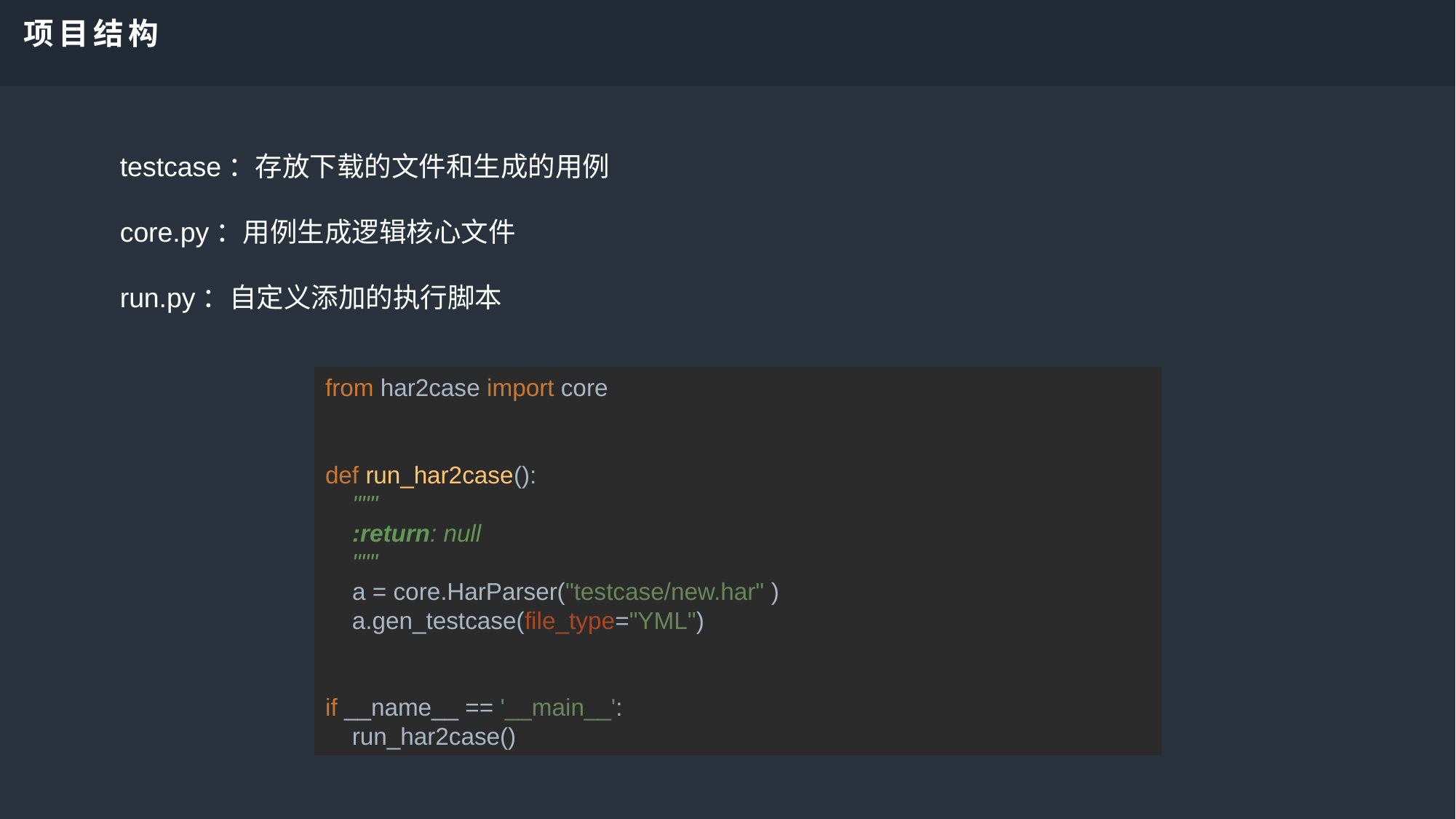

testcase：存放下载的文件和生成的用例

core.py：用例生成逻辑核心文件

run.py：自定义添加的执行脚本

CONENTS
项目结构
from har2case import core
def run_har2case():
    """
    :return: null
    """
    a = core.HarParser("testcase/new.har" )
    a.gen_testcase(file_type="YML")
if __name__ == '__main__':
    run_har2case()